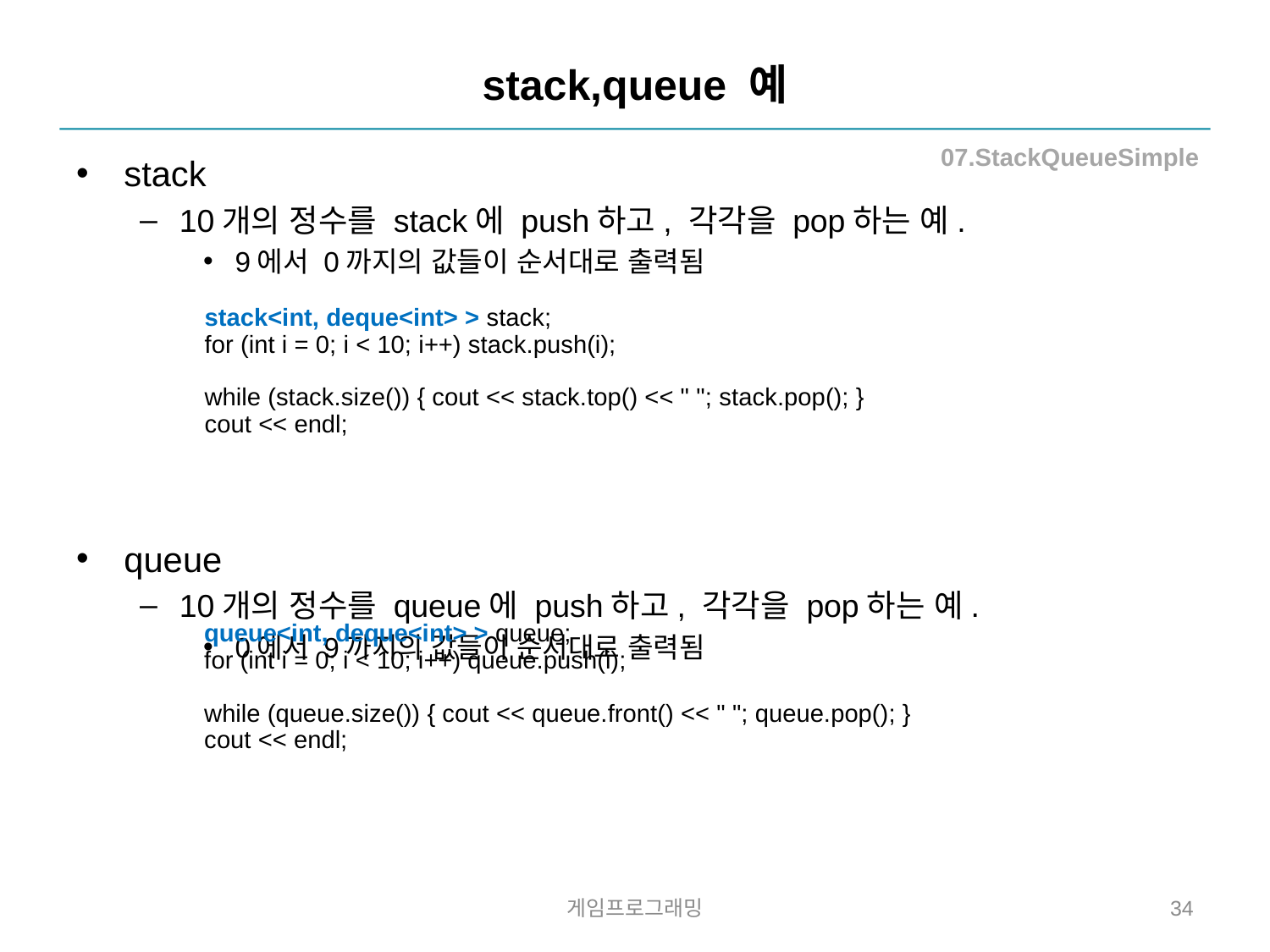

# stack,queue 예
07.StackQueueSimple
stack
10개의 정수를 stack에 push하고, 각각을 pop하는 예.
9에서 0까지의 값들이 순서대로 출력됨

queue
10개의 정수를 queue에 push하고, 각각을 pop하는 예.
0에서 9까지의 값들이 순서대로 출력됨

stack<int, deque<int> > stack;
for (int i = 0; i < 10; i++) stack.push(i);

while (stack.size()) { cout << stack.top() << " "; stack.pop(); }
cout << endl;
queue<int, deque<int> > queue;
for (int i = 0; i < 10; i++) queue.push(i);

while (queue.size()) { cout << queue.front() << " "; queue.pop(); }
cout << endl;
게임프로그래밍
34